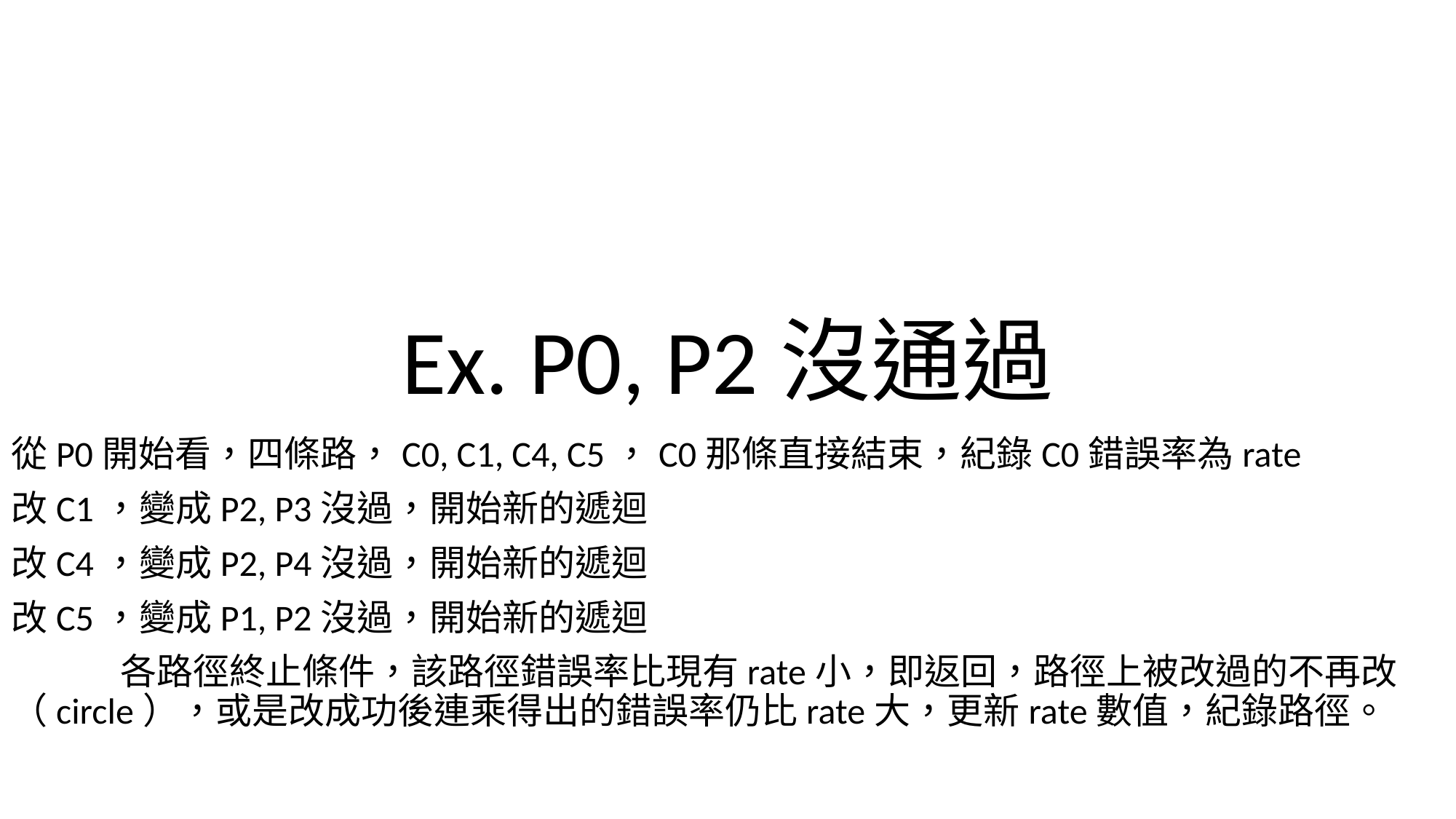

# Ex. P0, P2沒通過
從P0開始看，四條路，C0, C1, C4, C5，C0那條直接結束，紀錄C0錯誤率為rate
改C1，變成P2, P3沒過，開始新的遞迴
改C4，變成P2, P4沒過，開始新的遞迴
改C5，變成P1, P2沒過，開始新的遞迴
	各路徑終止條件，該路徑錯誤率比現有rate小，即返回，路徑上被改過的不再改（circle），或是改成功後連乘得出的錯誤率仍比rate大，更新rate數值，紀錄路徑。